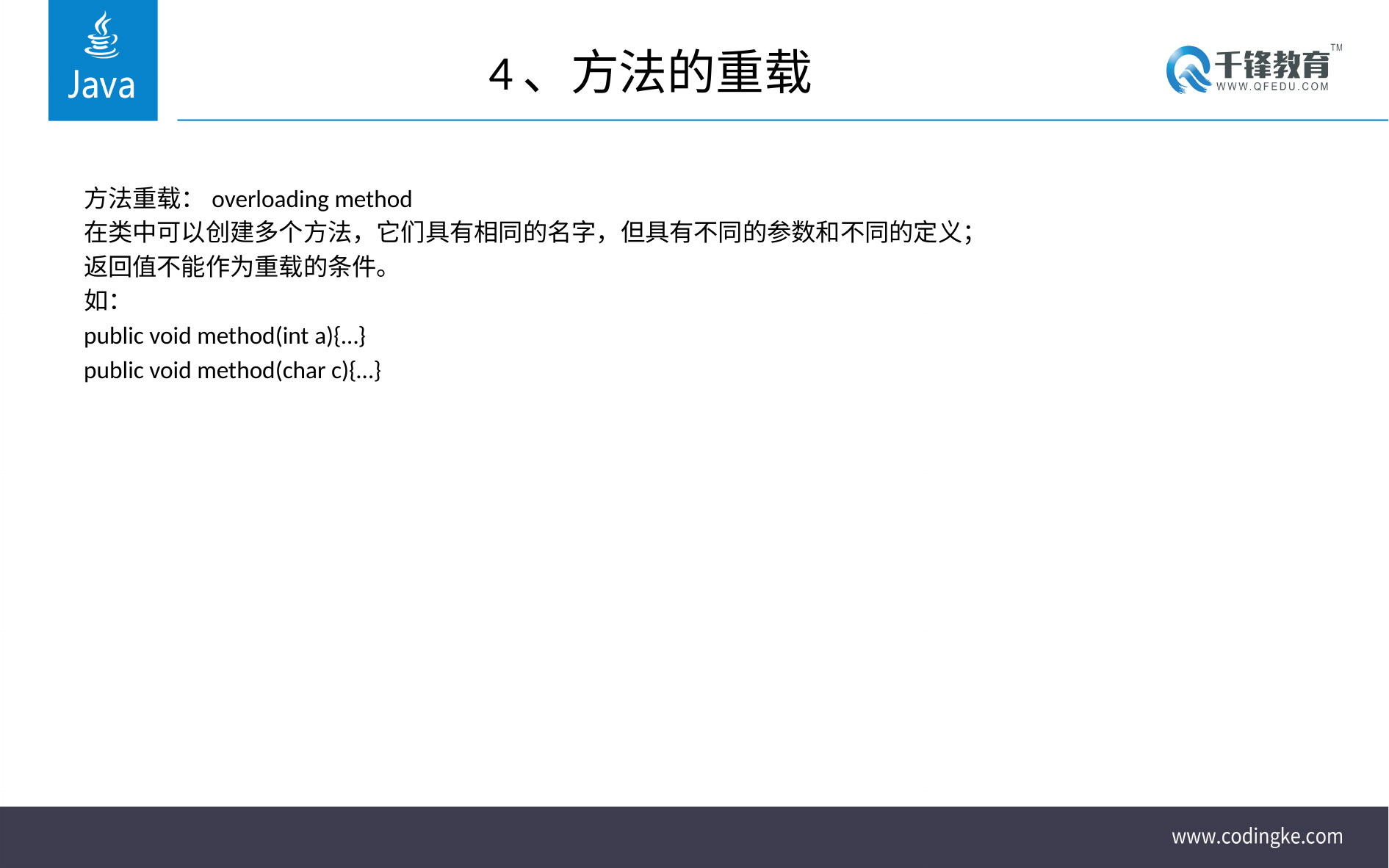

# 4、方法的重载
方法重载：overloading method
在类中可以创建多个方法，它们具有相同的名字，但具有不同的参数和不同的定义；
返回值不能作为重载的条件。
如：
public void method(int a){…}
public void method(char c){…}